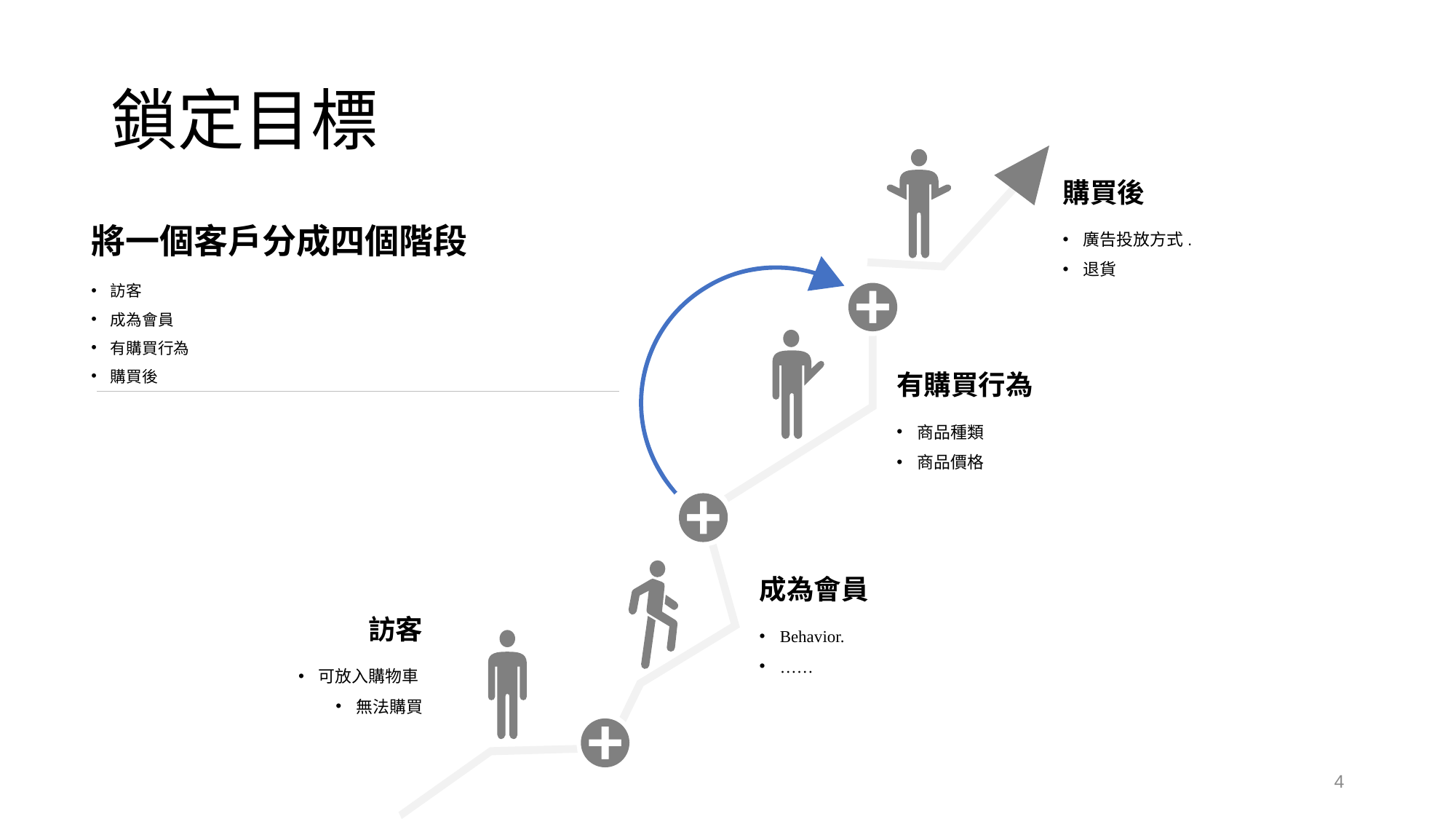

# 鎖定目標

購買後
廣告投放方式.
退貨
將一個客戶分成四個階段
訪客
成為會員
有購買行為
購買後

有購買行為
商品種類
商品價格
成為會員
訪客
Behavior.
……
可放入購物車
無法購買
4